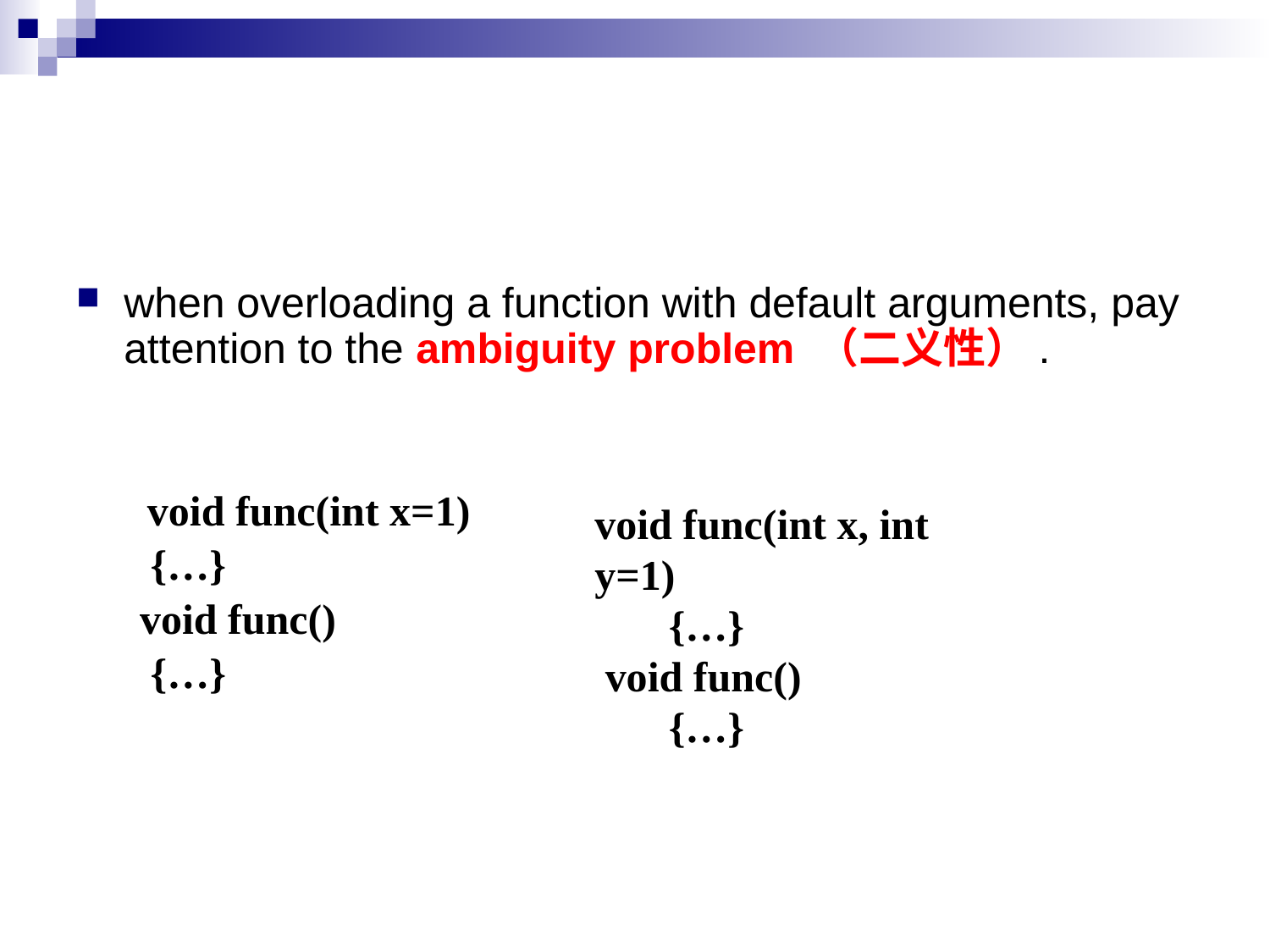

#
when overloading a function with default arguments, pay attention to the ambiguity problem （二义性）.

      void func(int x=1)
       {…}
      void func()
       {…}

void func(int x, int y=1)
       {…}
 void func()
       {…}